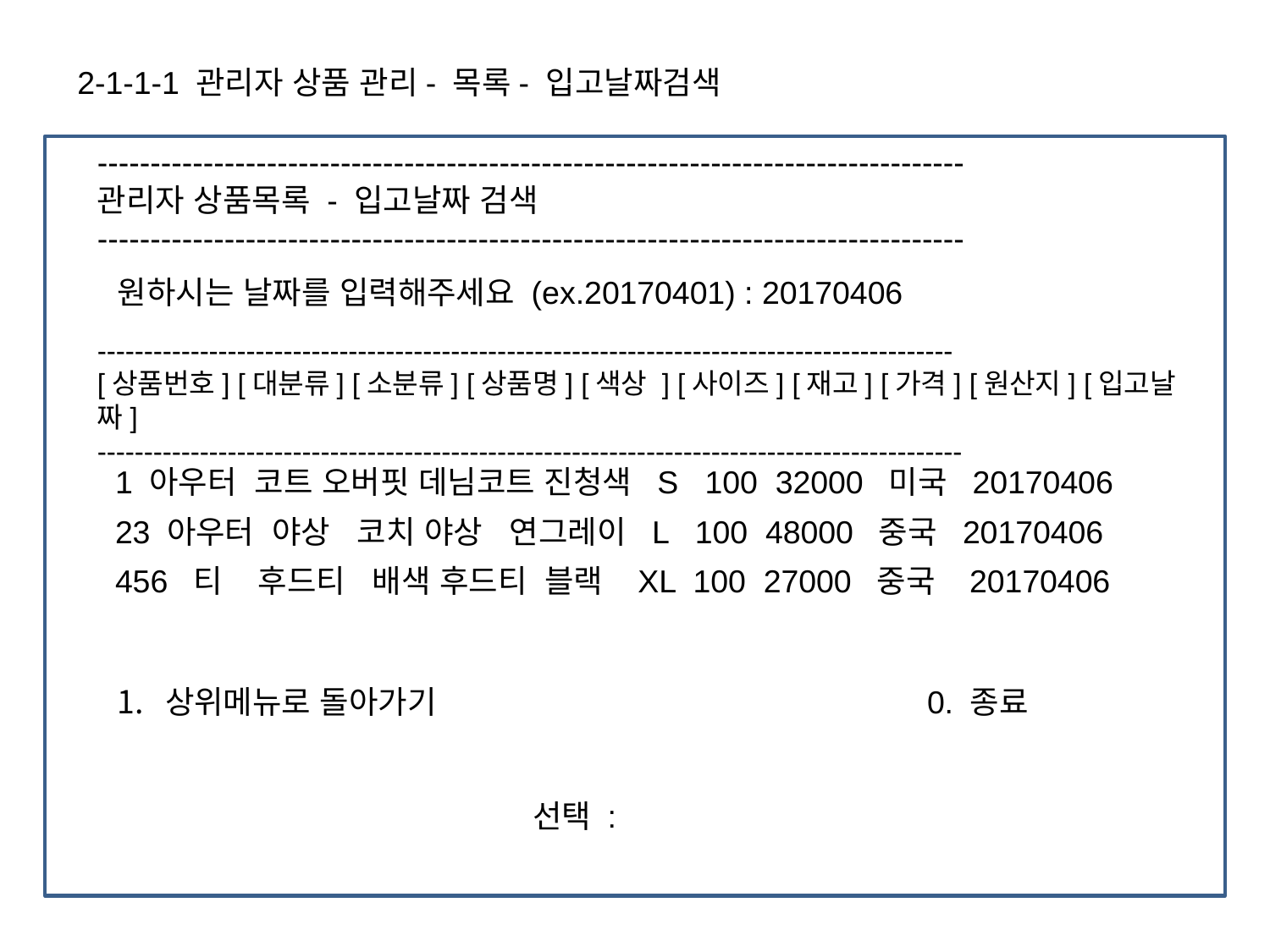

2-1-1-1 관리자 상품 관리- 목록- 입고날짜검색

----------------------------------------------------------------------------------	    	  관리자 상품목록 - 입고날짜 검색
----------------------------------------------------------------------------------
원하시는 날짜를 입력해주세요 (ex.20170401) : 20170406
--------------------------------------------------------------------------------------------
[상품번호] [대분류] [소분류] [상품명] [색상 ] [사이즈] [재고] [가격] [원산지] [입고날짜]
---------------------------------------------------------------------------------------------
  1 아우터  코트 오버핏 데님코트 진청색  S   100  32000  미국  20170406
  23 아우터  야상   코치 야상   연그레이  L   100  48000  중국  20170406
  456  티    후드티   배색 후드티  블랙   XL  100  27000  중국   20170406
상위메뉴로 돌아가기				0. 종료

   선택 :